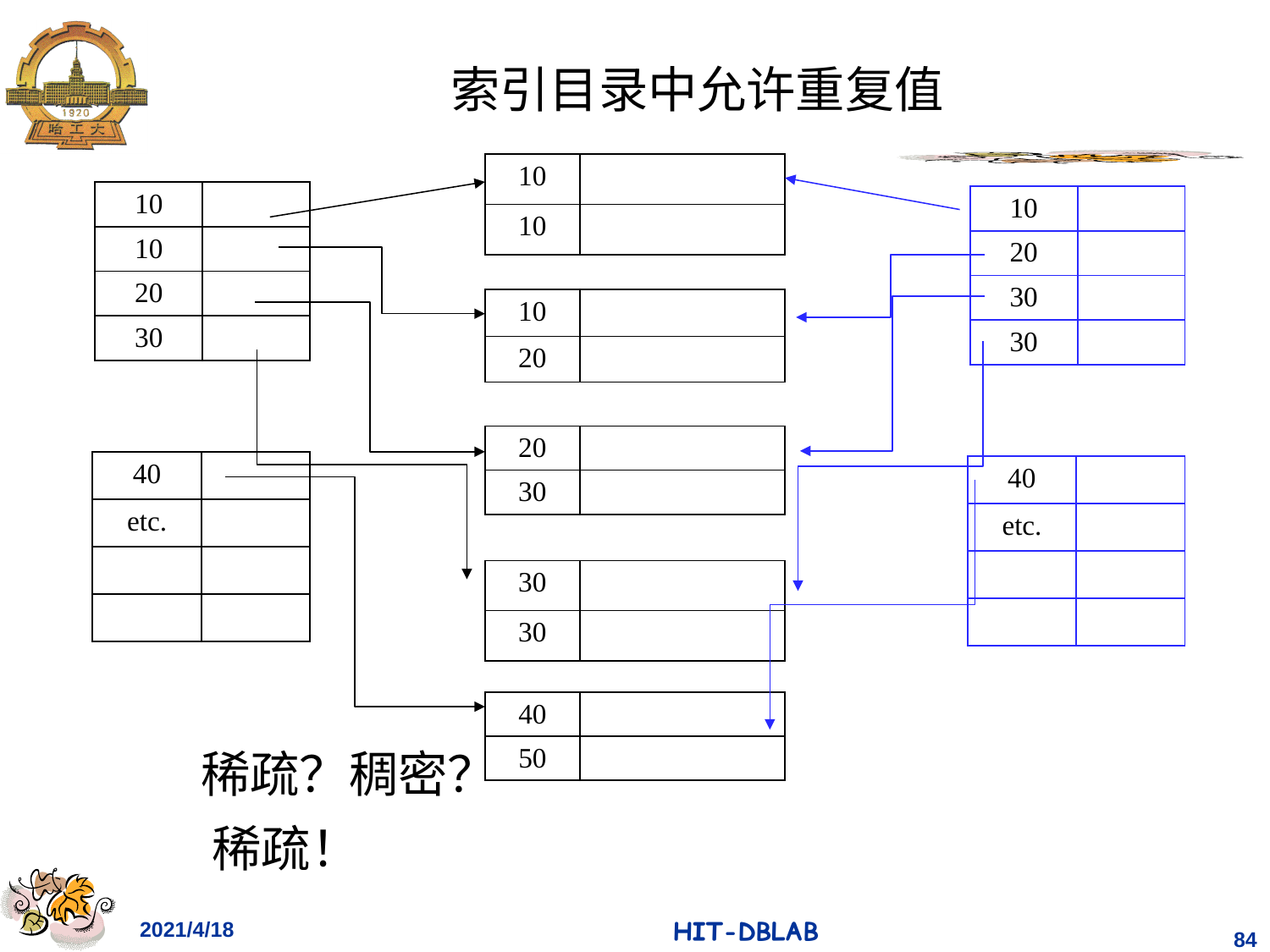

索引目录中允许重复值
| 10 |  |
| --- | --- |
| 10 |  |
| 10 |  |
| --- | --- |
| 10 |  |
| 20 |  |
| 30 |  |
| 10 |  |
| --- | --- |
| 20 |  |
| 30 |  |
| 30 |  |
| 10 |  |
| --- | --- |
| 20 |  |
| 20 |  |
| --- | --- |
| 30 |  |
| 40 |  |
| --- | --- |
| etc. |  |
|  |  |
|  |  |
| 40 |  |
| --- | --- |
| etc. |  |
|  |  |
|  |  |
| 30 |  |
| --- | --- |
| 30 |  |
| 40 |  |
| --- | --- |
| 50 |  |
稀疏？稠密？
稀疏！
2021/4/18
HIT-DBLAB
84